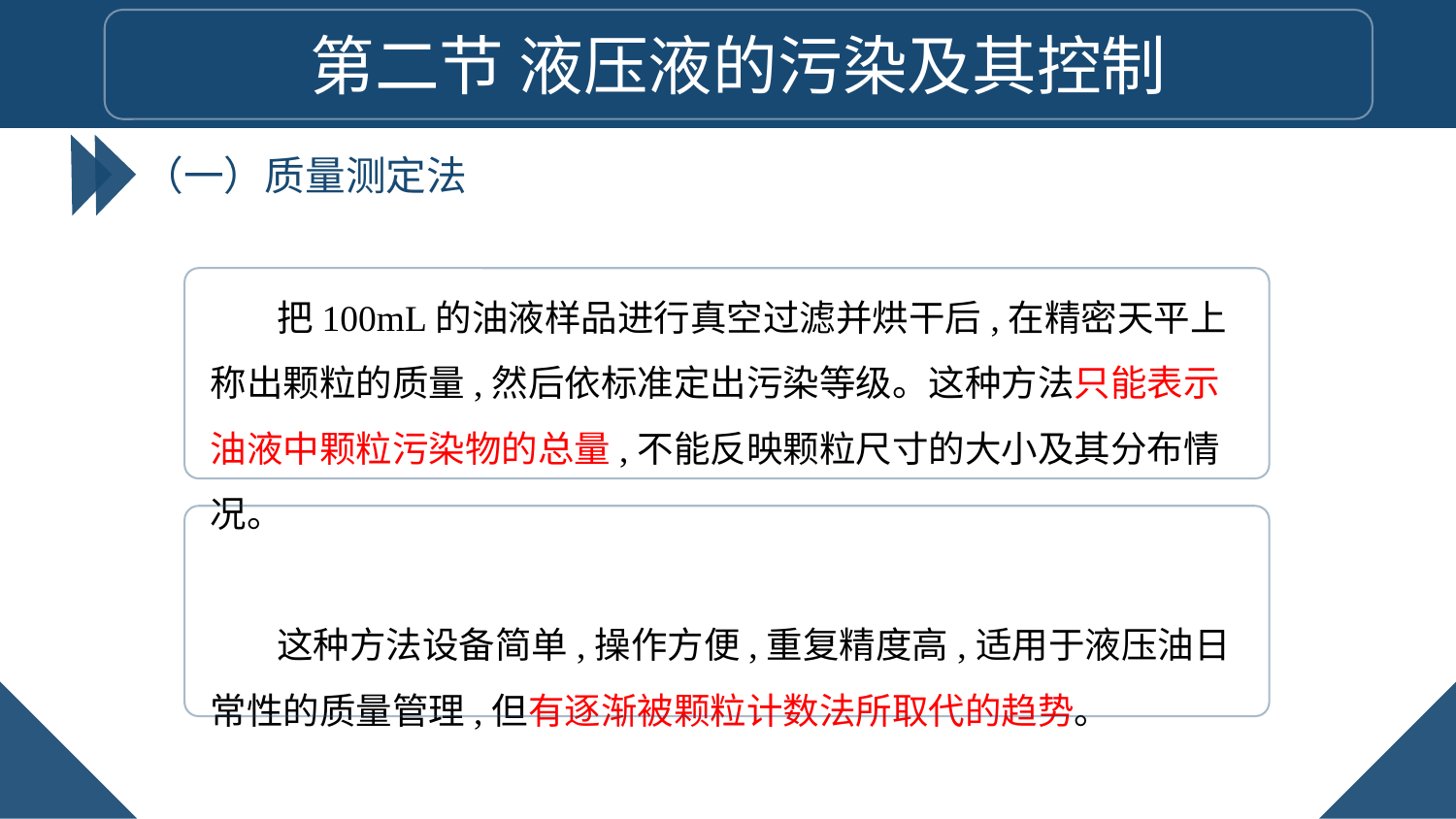

第二节 液压液的污染及其控制
（一）质量测定法

       把100mL的油液样品进行真空过滤并烘干后,在精密天平上称出颗粒的质量,然后依标准定出污染等级。这种方法只能表示油液中颗粒污染物的总量,不能反映颗粒尺寸的大小及其分布情况。

       这种方法设备简单,操作方便,重复精度高,适用于液压油日常性的质量管理,但有逐渐被颗粒计数法所取代的趋势。